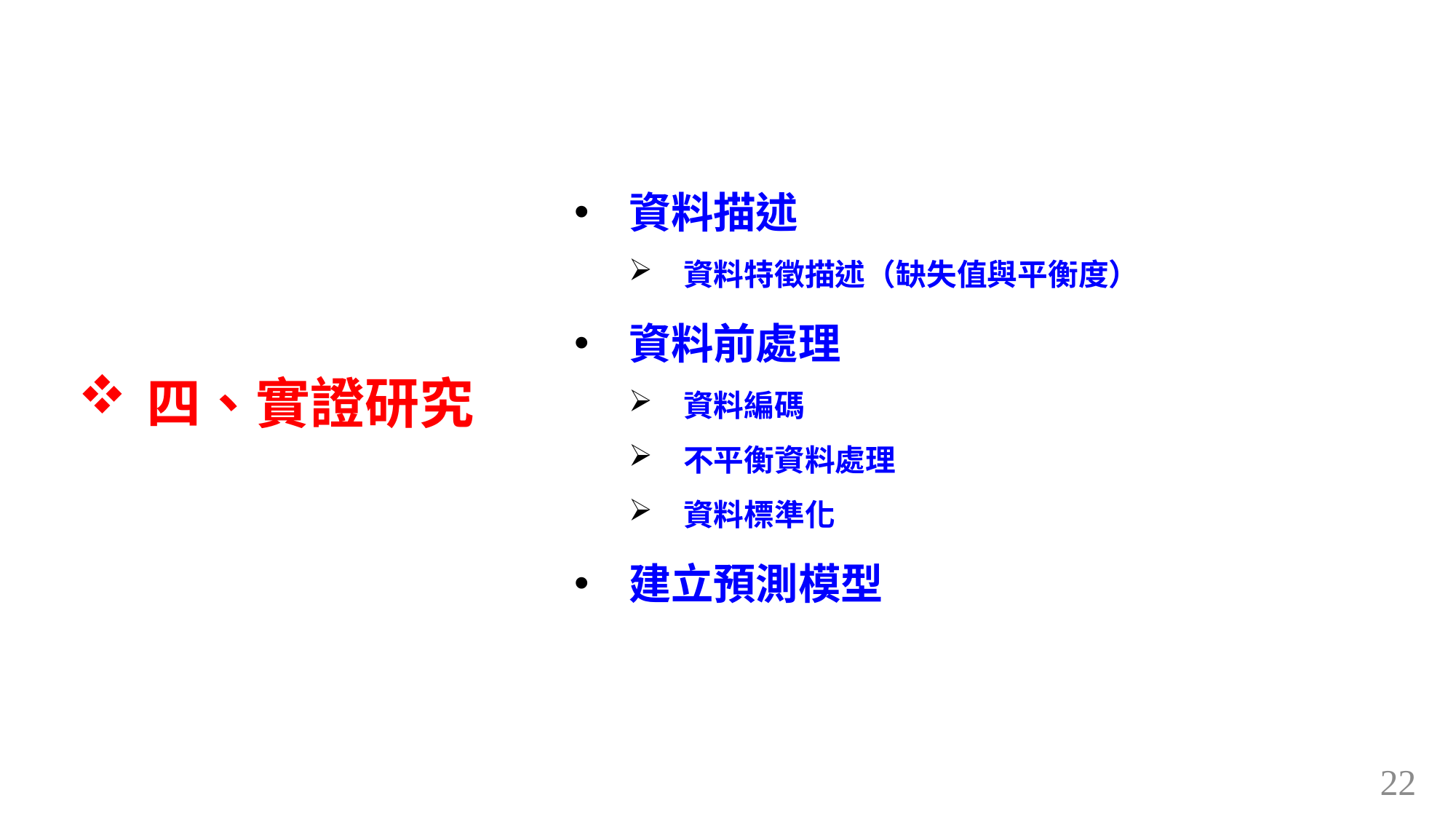

資料描述
資料特徵描述（缺失值與平衡度）
資料前處理
資料編碼
不平衡資料處理
資料標準化
建立預測模型
四、實證研究
22